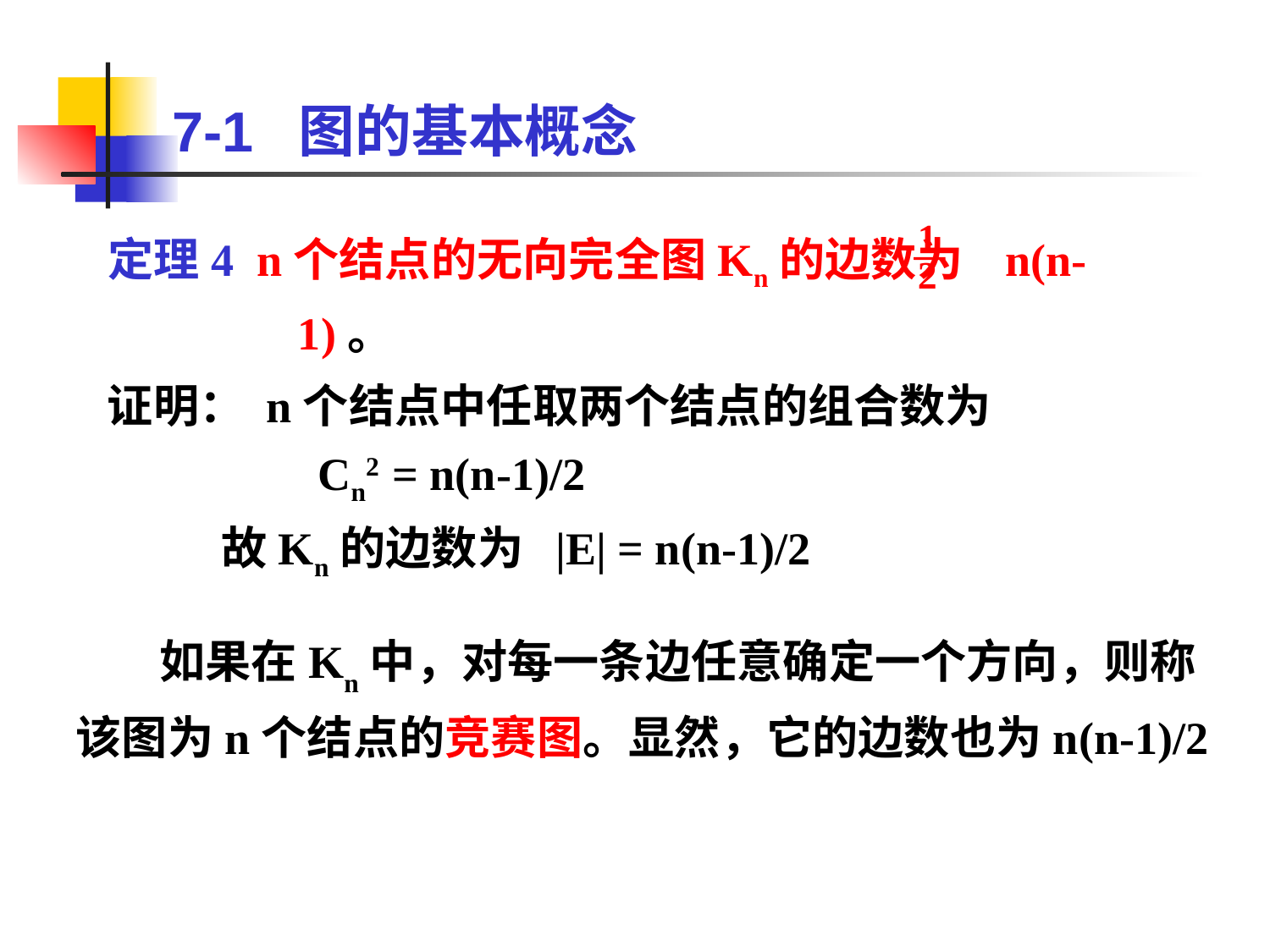

# 7-1  图的基本概念
 定理4  n个结点的无向完全图Kn的边数为   n(n-1)。
1
2

    证明： n个结点中任取两个结点的组合数为
                       Cn2  = n(n-1)/2
               故Kn的边数为  |E| = n(n-1)/2
       如果在Kn中，对每一条边任意确定一个方向，则称该图为n个结点的竞赛图。显然，它的边数也为n(n-1)/2

18